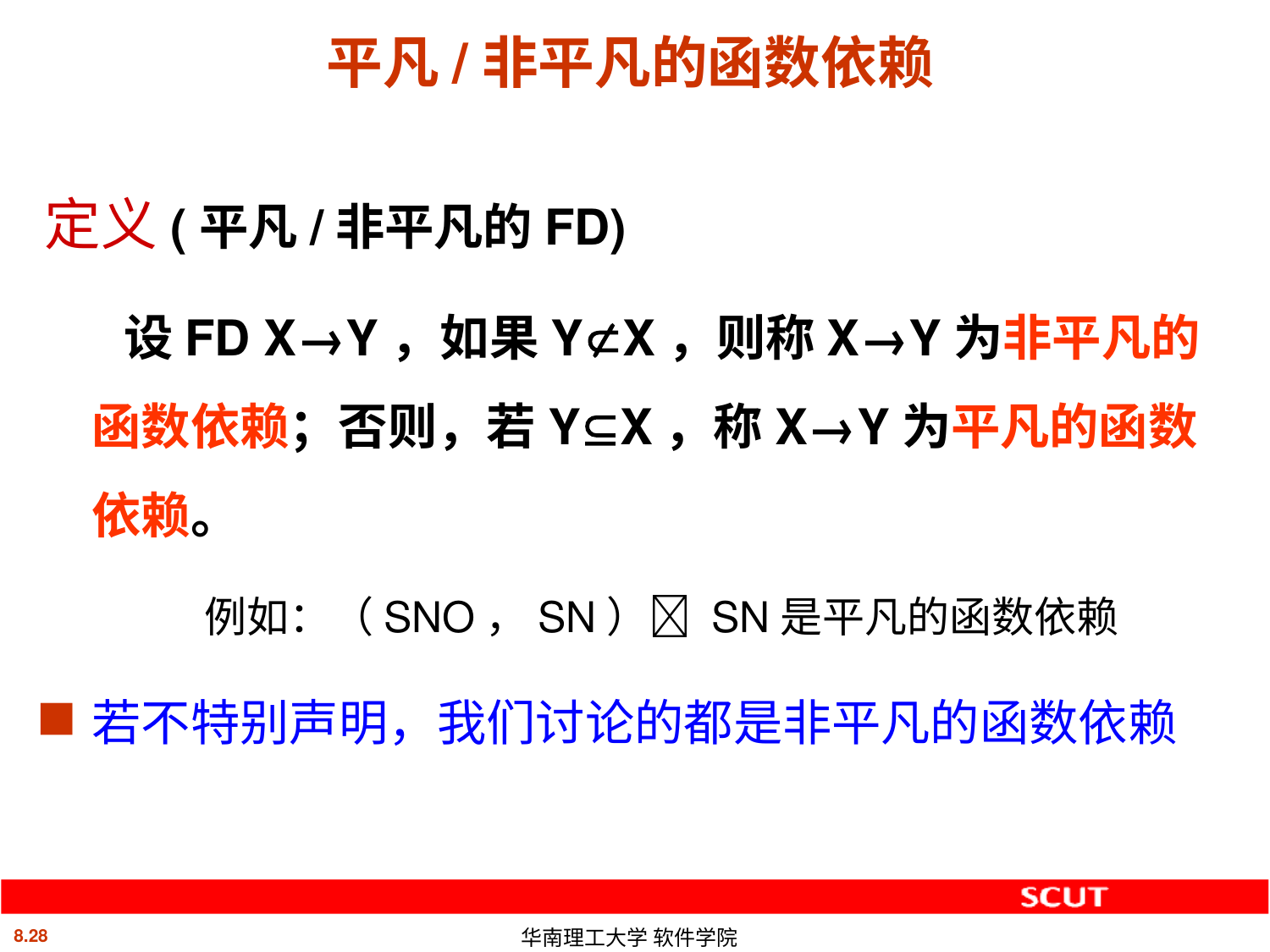

# 平凡/非平凡的函数依赖
定义(平凡/非平凡的FD)
      设FD X→Y，如果Y⊄X，则称X→Y为非平凡的函数依赖；否则，若Y⊆X，称X→Y为平凡的函数依赖。
例如：（SNO，SN）→ SN是平凡的函数依赖
若不特别声明，我们讨论的都是非平凡的函数依赖